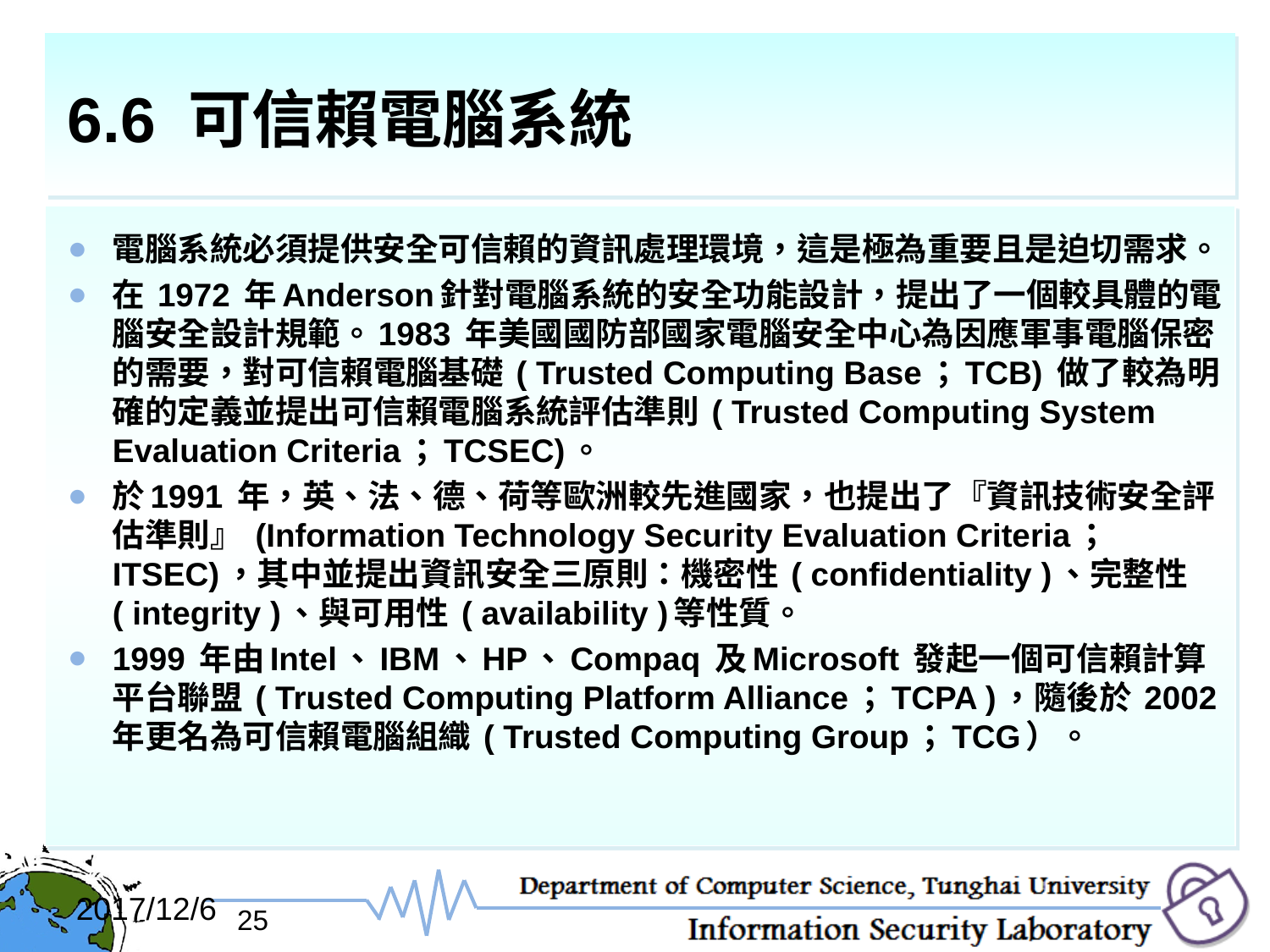

# 6.6 可信賴電腦系統
電腦系統必須提供安全可信賴的資訊處理環境，這是極為重要且是迫切需求。
在 1972 年Anderson針對電腦系統的安全功能設計，提出了一個較具體的電腦安全設計規範。1983 年美國國防部國家電腦安全中心為因應軍事電腦保密的需要，對可信賴電腦基礎 ( Trusted Computing Base；TCB) 做了較為明確的定義並提出可信賴電腦系統評估準則 ( Trusted Computing System Evaluation Criteria；TCSEC)。
於1991 年，英、法、德、荷等歐洲較先進國家，也提出了『資訊技術安全評估準則』 (Information Technology Security Evaluation Criteria；ITSEC)，其中並提出資訊安全三原則：機密性 ( confidentiality )、完整性 ( integrity )、與可用性 ( availability )等性質。
1999 年由Intel、IBM、HP、Compaq 及Microsoft 發起一個可信賴計算平台聯盟 ( Trusted Computing Platform Alliance；TCPA )，隨後於 2002年更名為可信賴電腦組織 ( Trusted Computing Group；TCG）。
2017/12/6
25